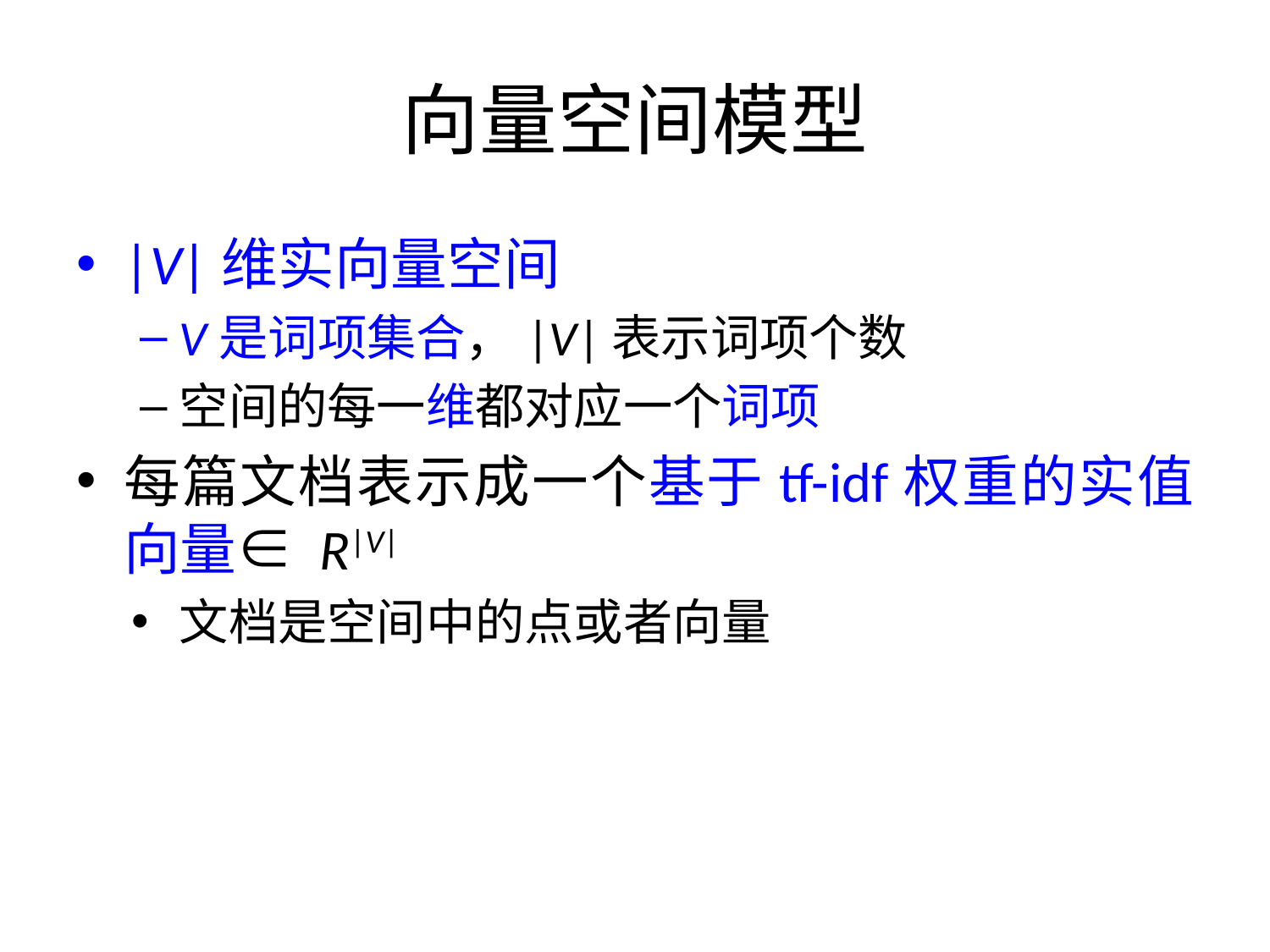

# 向量空间模型
|V|维实向量空间
V是词项集合，|V|表示词项个数
空间的每一维都对应一个词项
每篇文档表示成一个基于tf-idf权重的实值向量∈ R|V|
文档是空间中的点或者向量